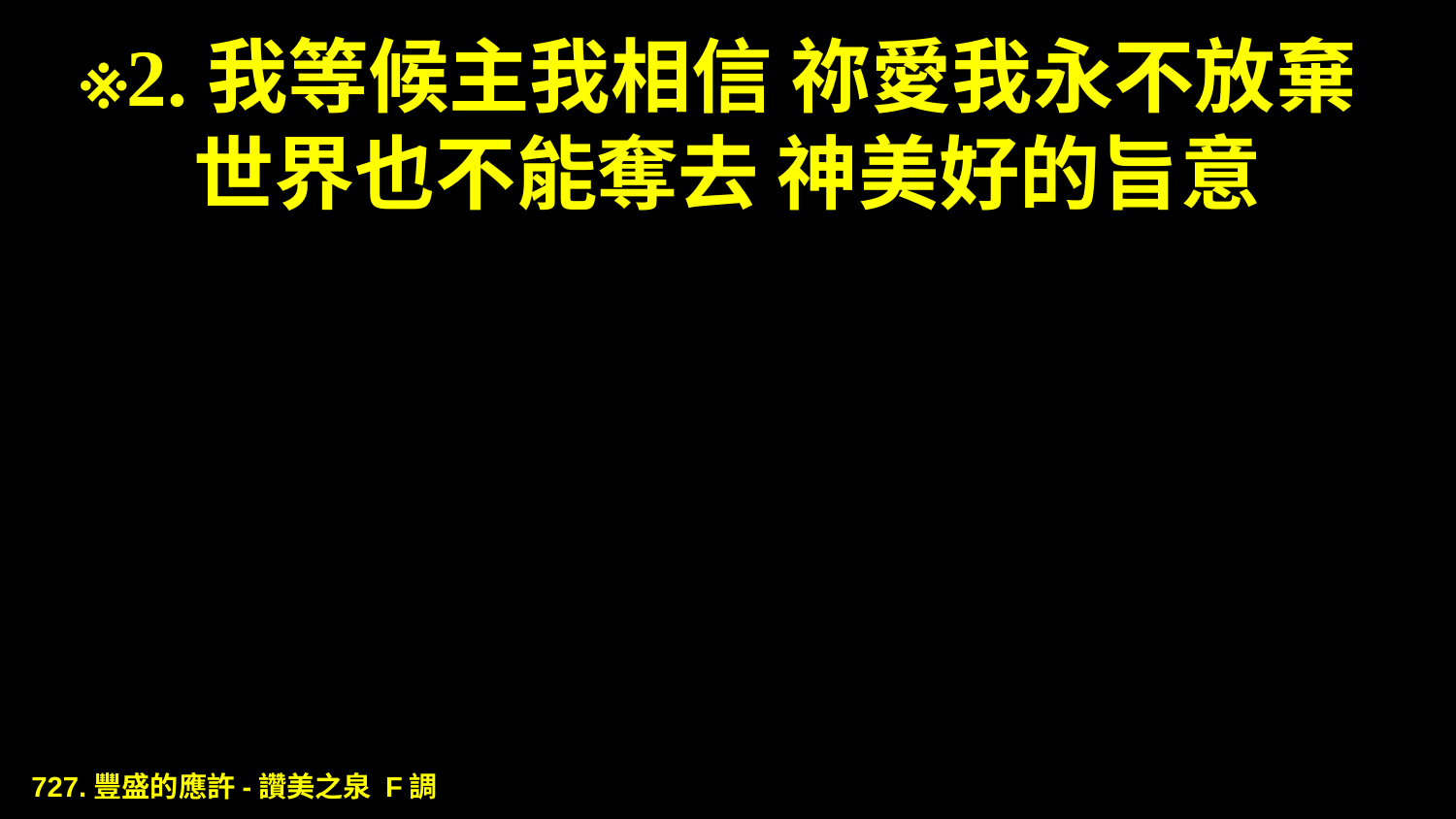

# ※2.我等候主我相信 祢愛我永不放棄 世界也不能奪去 神美好的旨意
727.豐盛的應許-讚美之泉 F調